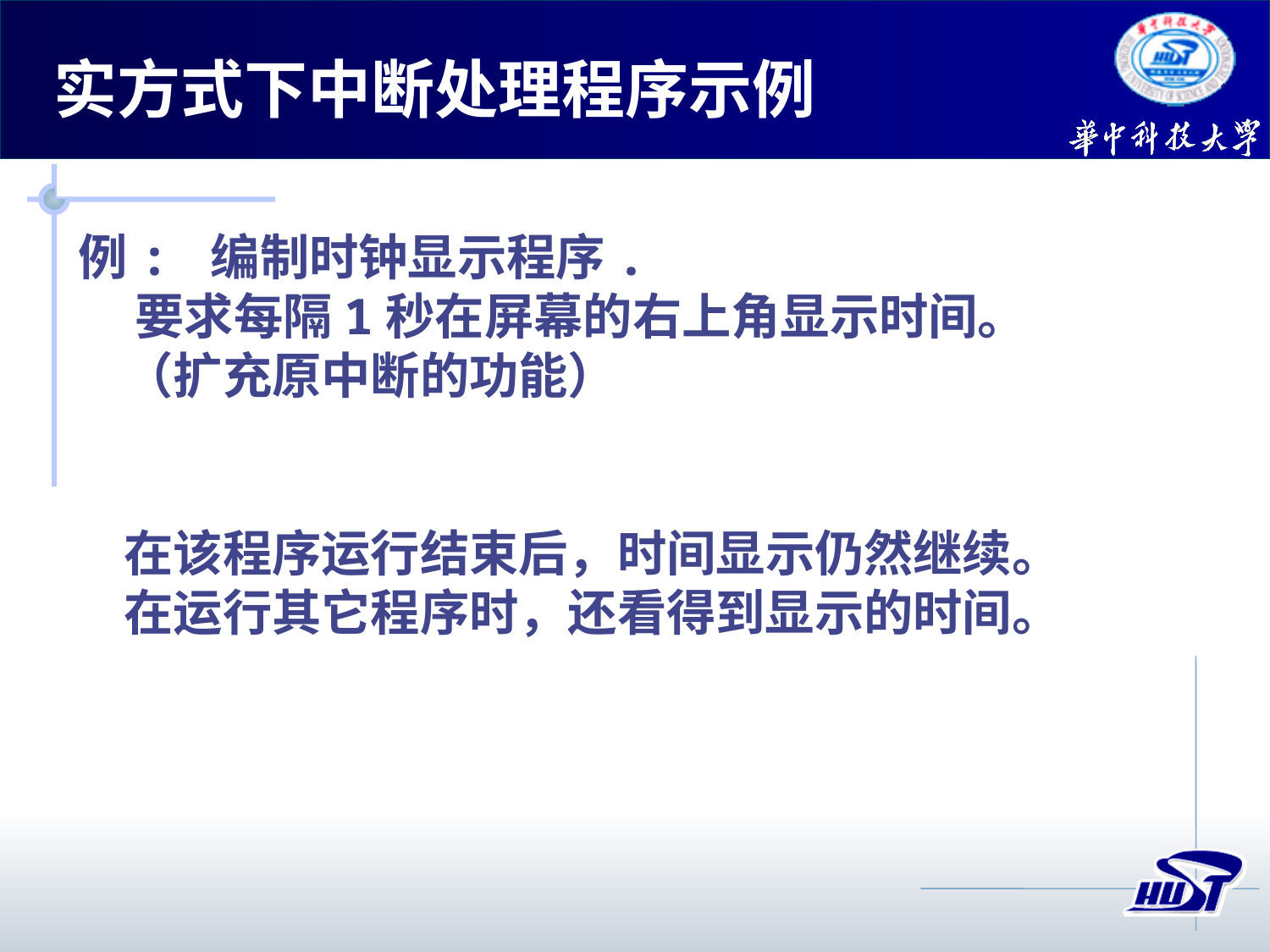

实方式下中断处理程序示例
例: 编制时钟显示程序.
    要求每隔1秒在屏幕的右上角显示时间。
   （扩充原中断的功能）

   在该程序运行结束后，时间显示仍然继续。
   在运行其它程序时，还看得到显示的时间。